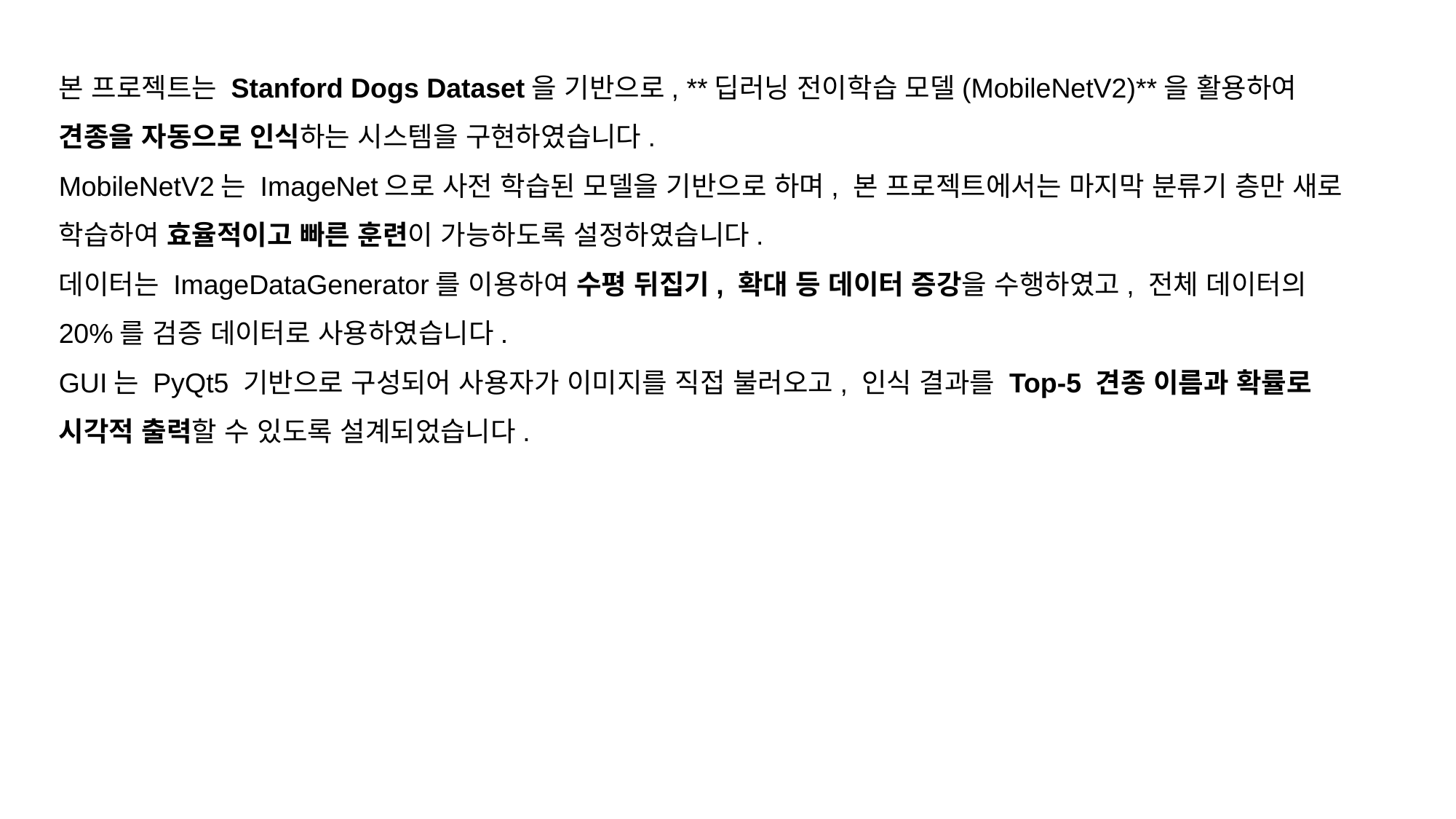

본 프로젝트는 Stanford Dogs Dataset을 기반으로, **딥러닝 전이학습 모델(MobileNetV2)**을 활용하여 견종을 자동으로 인식하는 시스템을 구현하였습니다.
MobileNetV2는 ImageNet으로 사전 학습된 모델을 기반으로 하며, 본 프로젝트에서는 마지막 분류기 층만 새로 학습하여 효율적이고 빠른 훈련이 가능하도록 설정하였습니다.
데이터는 ImageDataGenerator를 이용하여 수평 뒤집기, 확대 등 데이터 증강을 수행하였고, 전체 데이터의 20%를 검증 데이터로 사용하였습니다.
GUI는 PyQt5 기반으로 구성되어 사용자가 이미지를 직접 불러오고, 인식 결과를 Top-5 견종 이름과 확률로 시각적 출력할 수 있도록 설계되었습니다.